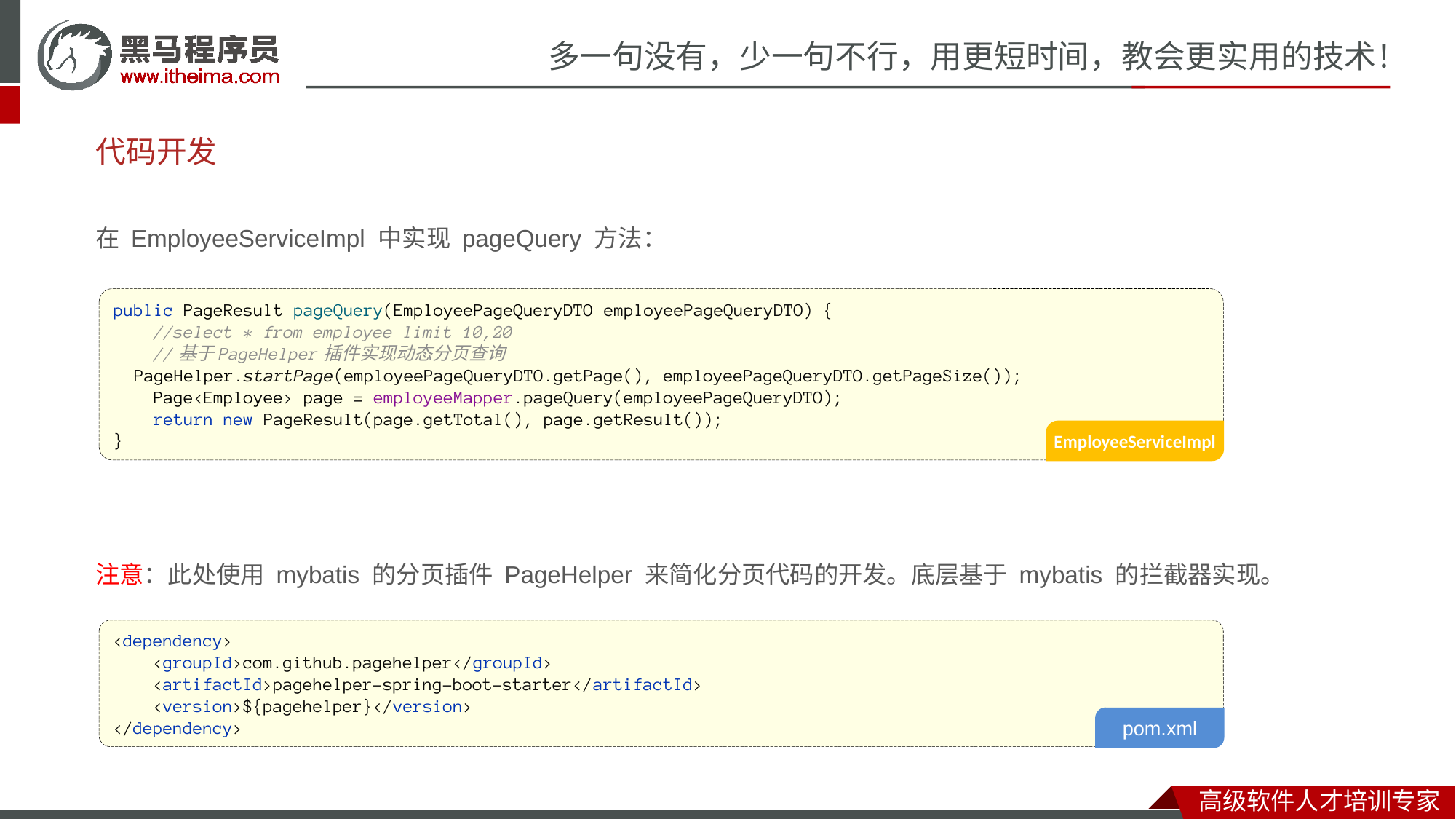

# 代码开发
在 EmployeeServiceImpl 中实现 pageQuery 方法：
public PageResult pageQuery(EmployeePageQueryDTO employeePageQueryDTO) {
    //select * from employee limit 10,20
    //基于PageHelper插件实现动态分页查询
    PageHelper.startPage(employeePageQueryDTO.getPage(), employeePageQueryDTO.getPageSize());
    Page<Employee> page = employeeMapper.pageQuery(employeePageQueryDTO);
    return new PageResult(page.getTotal(), page.getResult());
}
EmployeeServiceImpl
注意：此处使用 mybatis 的分页插件 PageHelper 来简化分页代码的开发。底层基于 mybatis 的拦截器实现。
<dependency>
    <groupId>com.github.pagehelper</groupId>
    <artifactId>pagehelper-spring-boot-starter</artifactId>
    <version>${pagehelper}</version>
</dependency>
pom.xml